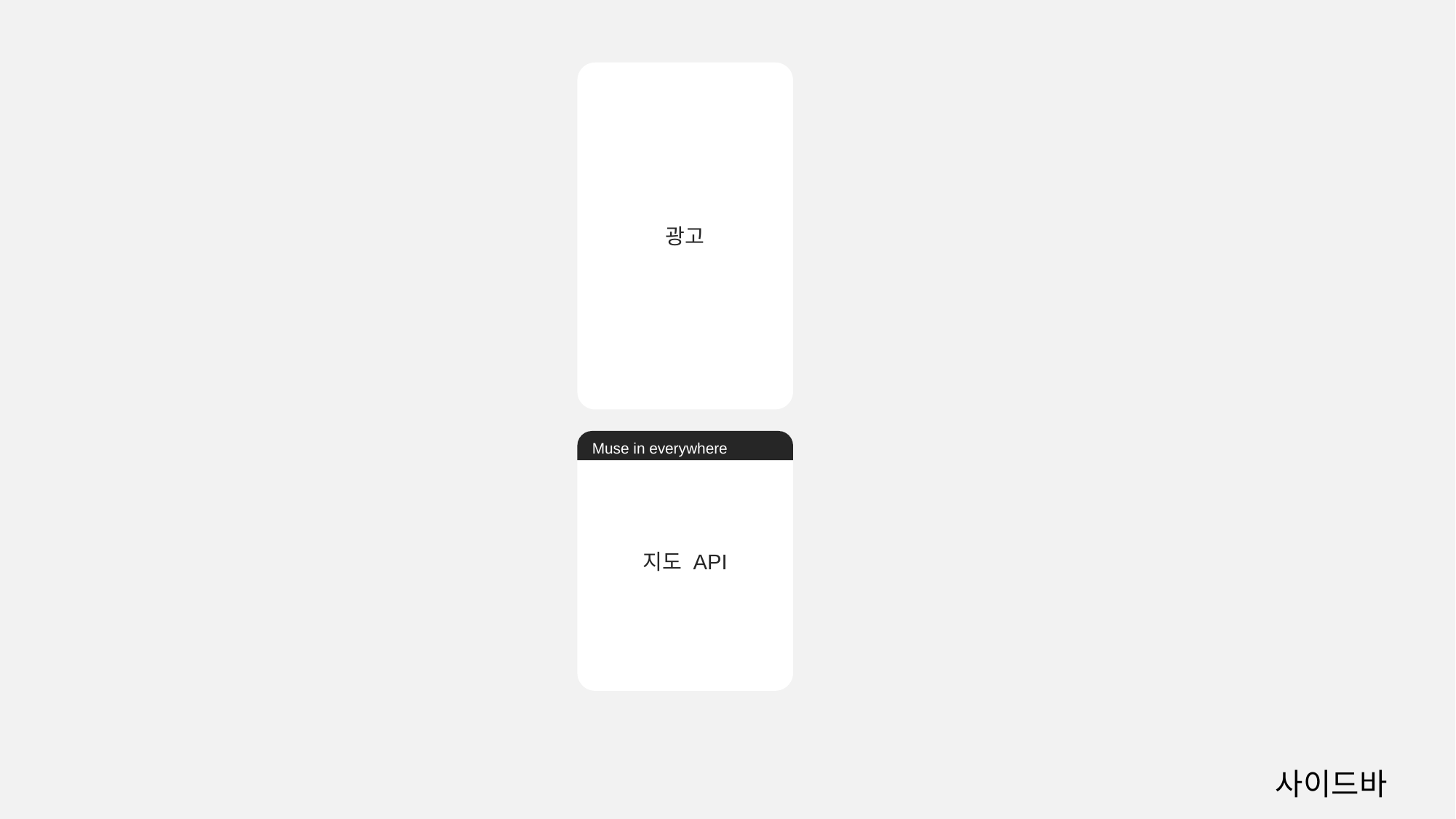

광고
Muse in everywhere
지도 API
 사이드바